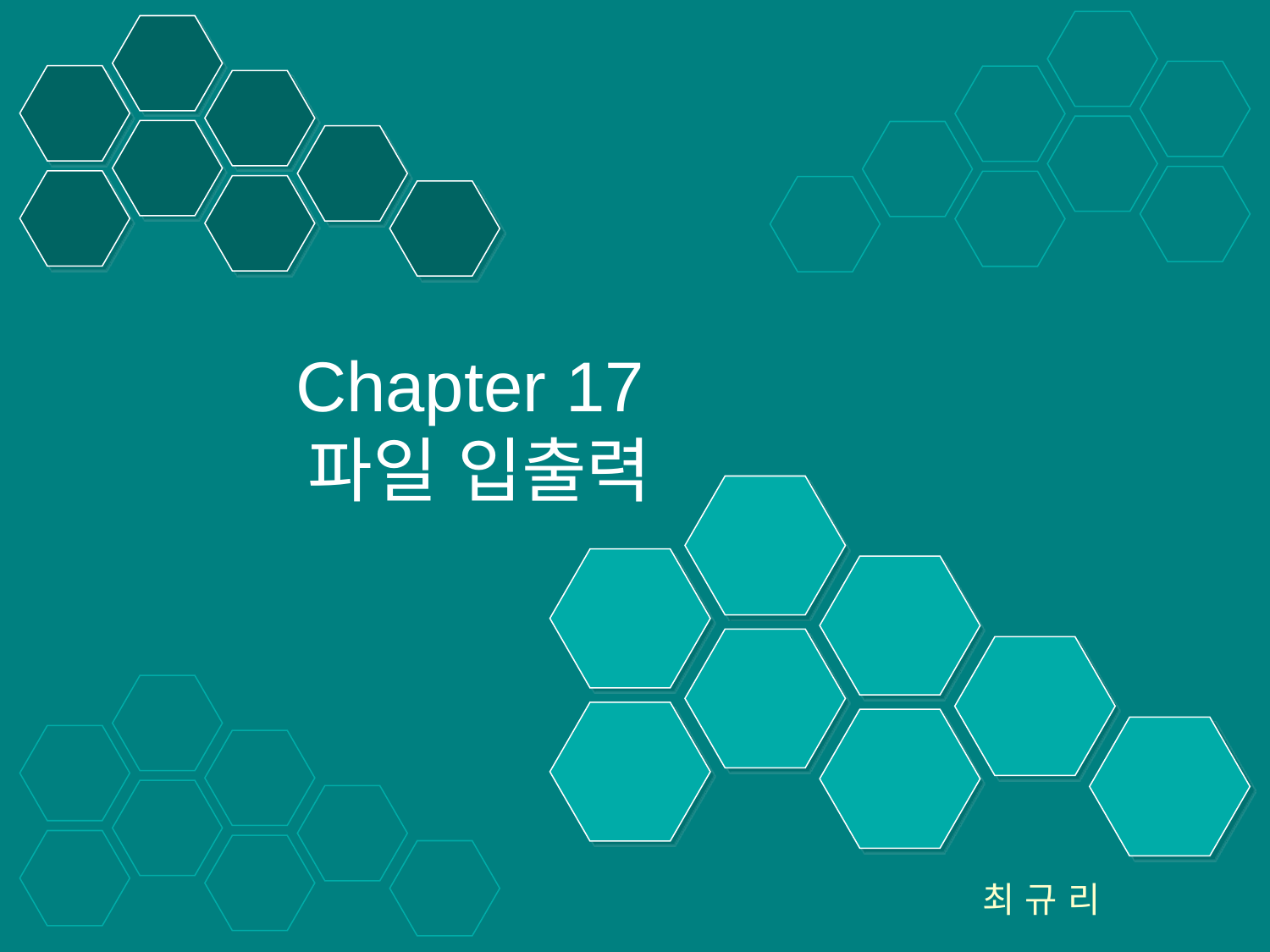

# Chapter 17 파일 입출력
최 규 리